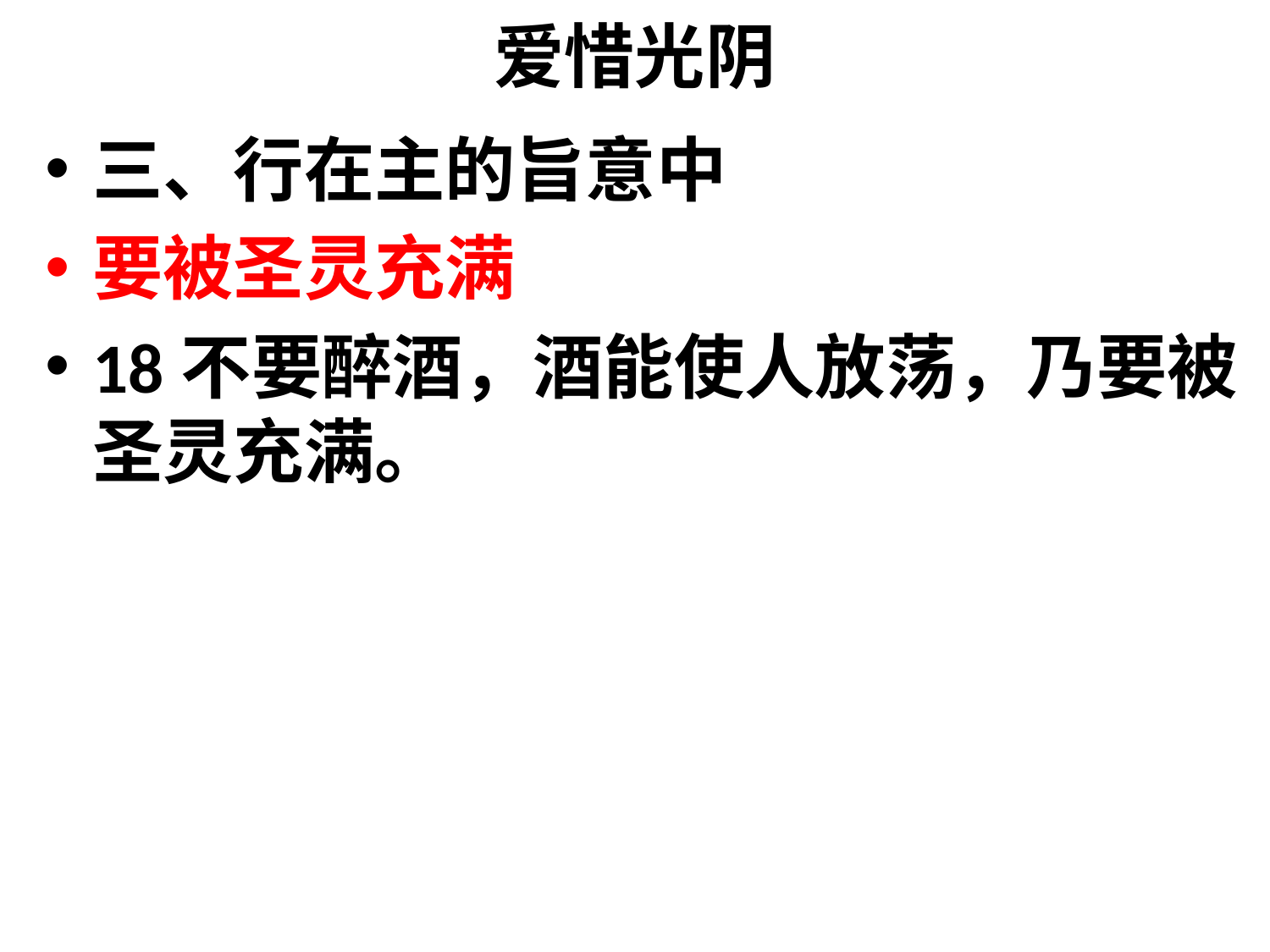

# 爱惜光阴
三、行在主的旨意中
要被圣灵充满
18不要醉酒，酒能使人放荡，乃要被圣灵充满。